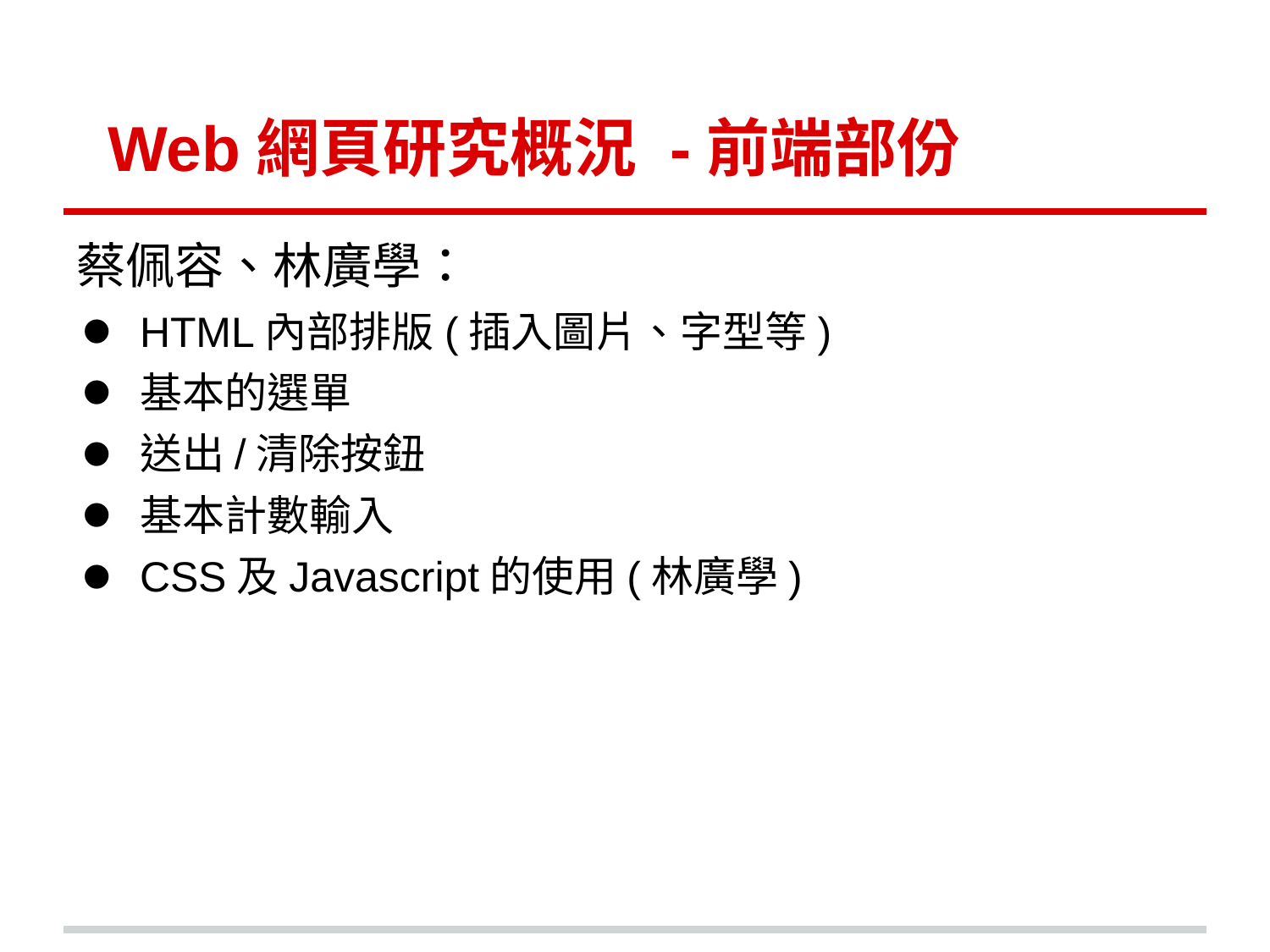

# Web網頁研究概況 -前端部份
蔡佩容、林廣學：
HTML內部排版(插入圖片、字型等)
基本的選單
送出/清除按鈕
基本計數輸入
CSS及Javascript的使用(林廣學)